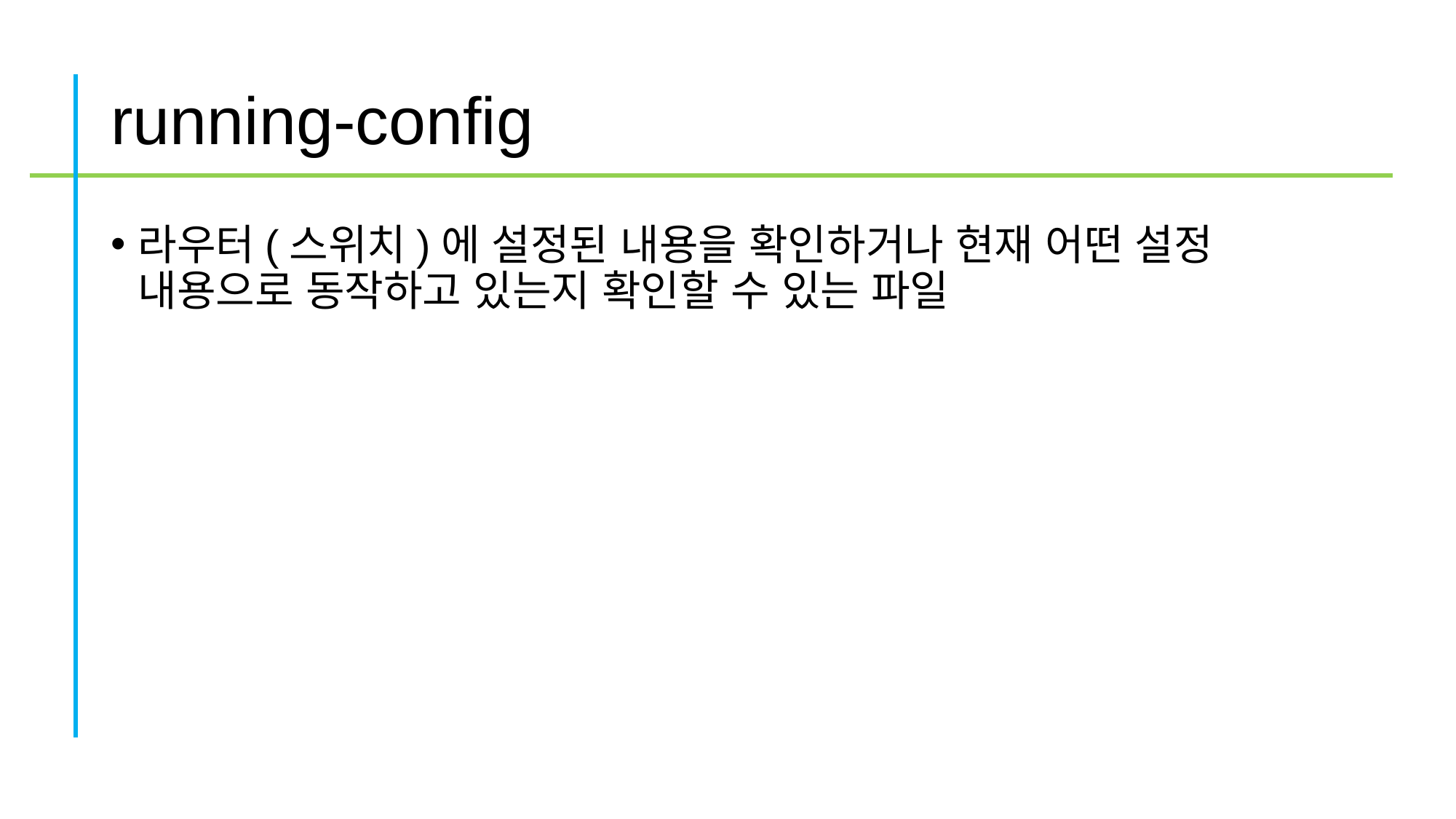

# running-config
라우터(스위치)에 설정된 내용을 확인하거나 현재 어떤 설정 내용으로 동작하고 있는지 확인할 수 있는 파일